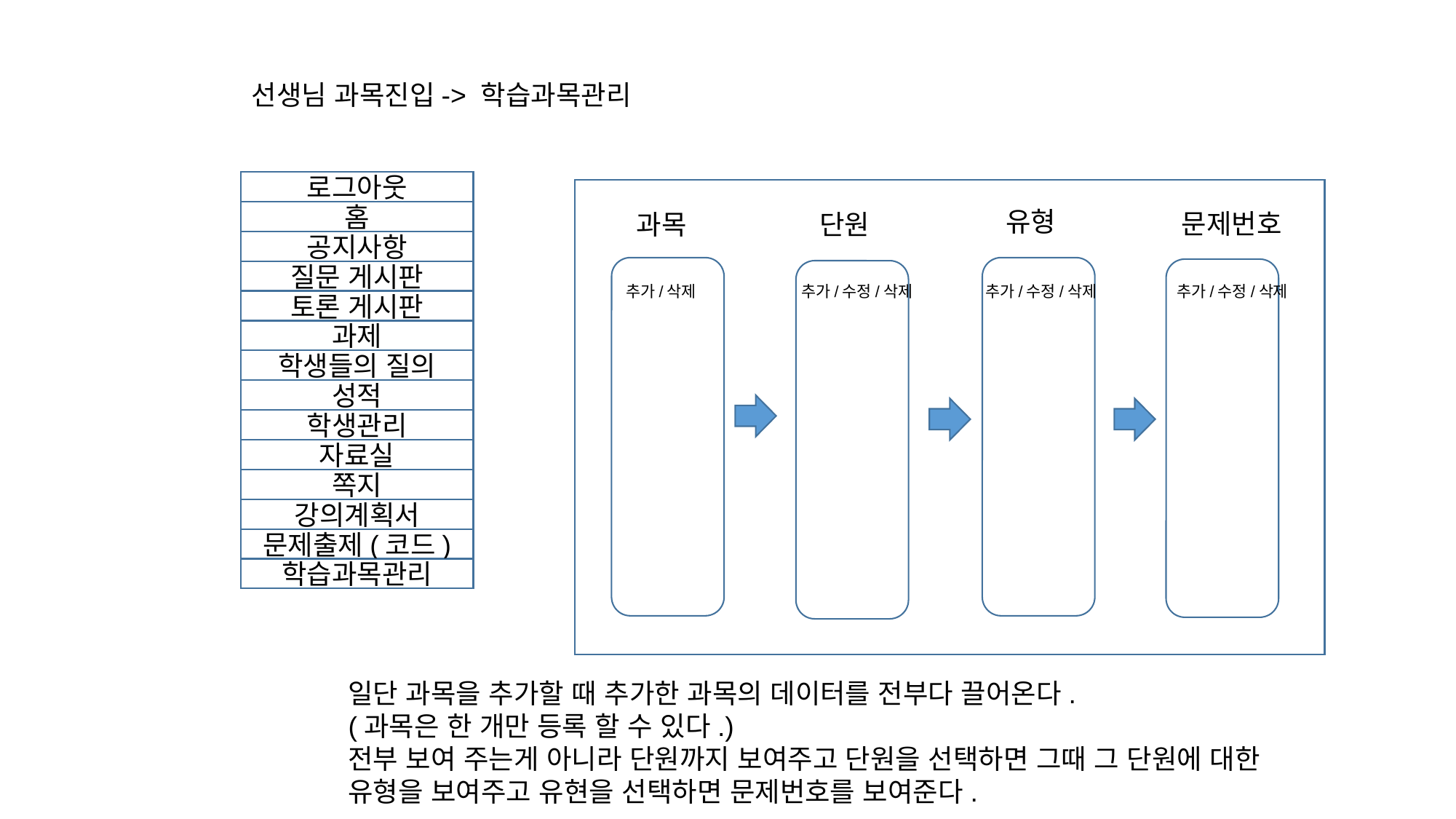

선생님 과목진입-> 학습과목관리
로그아웃

유형
홈
문제번호
과목
단원
공지사항

질문 게시판
추가/삭제
추가/수정/삭제
추가/수정/삭제
추가/수정/삭제
토론 게시판
과제
학생들의 질의
성적

학생관리
자료실
쪽지
강의계획서
문제출제(코드)
학습과목관리
일단 과목을 추가할 때 추가한 과목의 데이터를 전부다 끌어온다.
(과목은 한 개만 등록 할 수 있다.)
전부 보여 주는게 아니라 단원까지 보여주고 단원을 선택하면 그때 그 단원에 대한 유형을 보여주고 유현을 선택하면 문제번호를 보여준다.